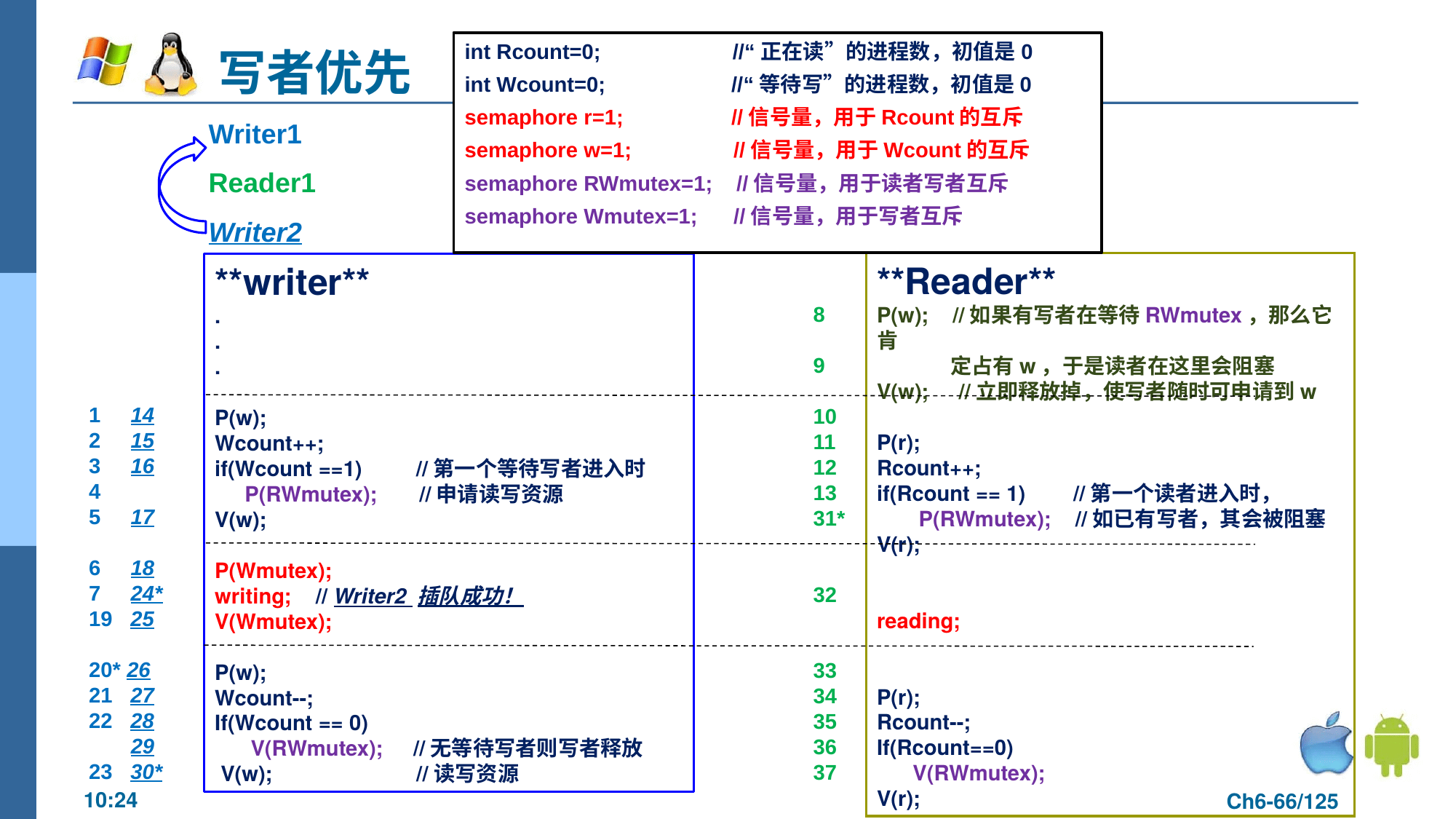

int Rcount=0;                      //“正在读”的进程数，初值是0
int Wcount=0;                     //“等待写”的进程数，初值是0
semaphore r=1;                  //信号量，用于Rcount的互斥
semaphore w=1;                 //信号量，用于Wcount的互斥
semaphore RWmutex=1;    //信号量，用于读者写者互斥
semaphore Wmutex=1;      //信号量，用于写者互斥

写者优先
Writer1
Reader1
Writer2

**Reader**
P(w);    //如果有写者在等待RWmutex，那么它肯
              定占有w，于是读者在这里会阻塞
V(w);     //立即释放掉，使写者随时可申请到w

P(r);
Rcount++;
if(Rcount == 1)        //第一个读者进入时，
       P(RWmutex);    //如已有写者，其会被阻塞
V(r);

reading;

P(r);
Rcount--;
If(Rcount==0)
      V(RWmutex);
V(r);
**writer**
.
.
.

P(w);
Wcount++;
if(Wcount ==1)         //第一个等待写者进入时
     P(RWmutex);       //申请读写资源
V(w);

P(Wmutex);
writing;    // Writer2 插队成功！
V(Wmutex);

P(w);
Wcount--;
If(Wcount == 0)
      V(RWmutex);     //无等待写者则写者释放
 V(w);                        //读写资源
8

9

10
11
12
13
31*

32

33
34
35
36
37
1     14
2     15
3     16
4
5     17

6     18
7     24*
19   25

20* 26
21   27
22   28
       29
23   30*